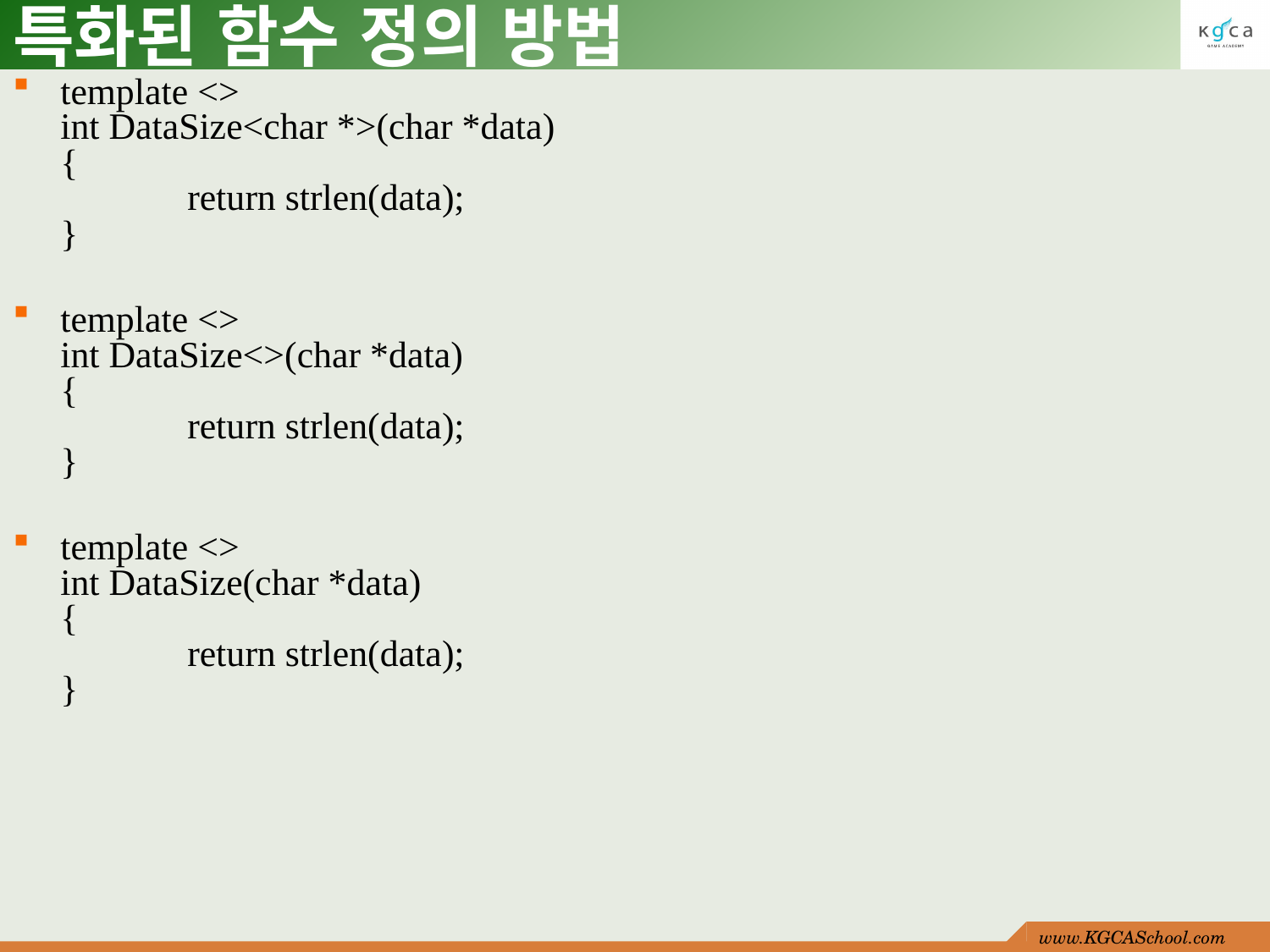

# 특화된 함수 정의 방법
template <>
int DataSize<char *>(char *data)
{
	return strlen(data);
}

template <>
int DataSize<>(char *data)
{
	return strlen(data);
}

template <>
int DataSize(char *data)
{
	return strlen(data);
}